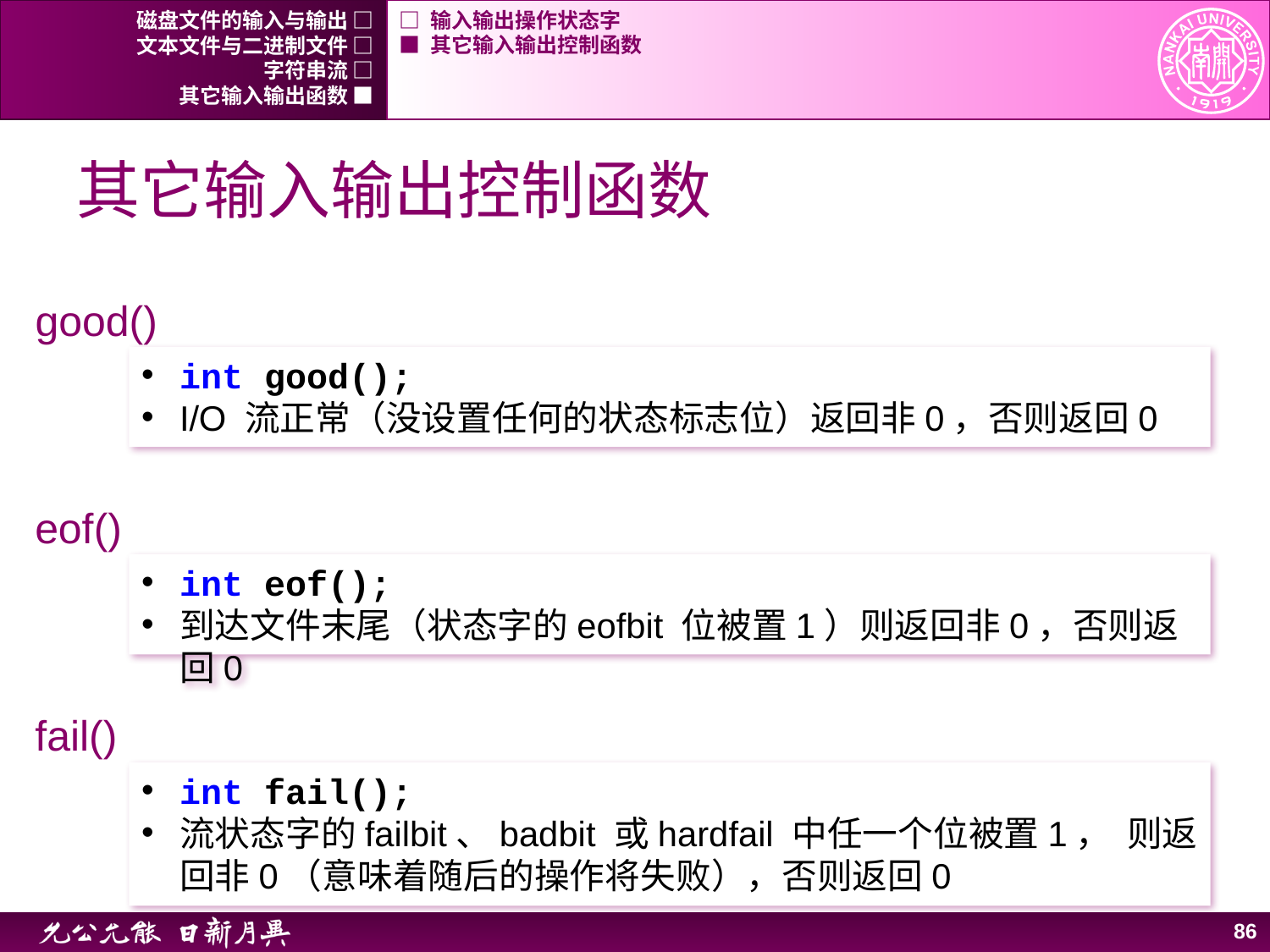

磁盘文件的输入与输出 □
□ 输入输出操作状态字
文本文件与二进制文件 □
■ 其它输入输出控制函数
字符串流 □
其它输入输出函数 ■
# 其它输入输出控制函数
good()
int good();
I/O 流正常（没设置任何的状态标志位）返回非0，否则返回0
eof()
int eof();
到达文件末尾（状态字的eofbit 位被置1）则返回非0，否则返回0
fail()
int fail();
流状态字的failbit、badbit 或hardfail 中任一个位被置1，  则返回非0（意味着随后的操作将失败），否则返回0
86